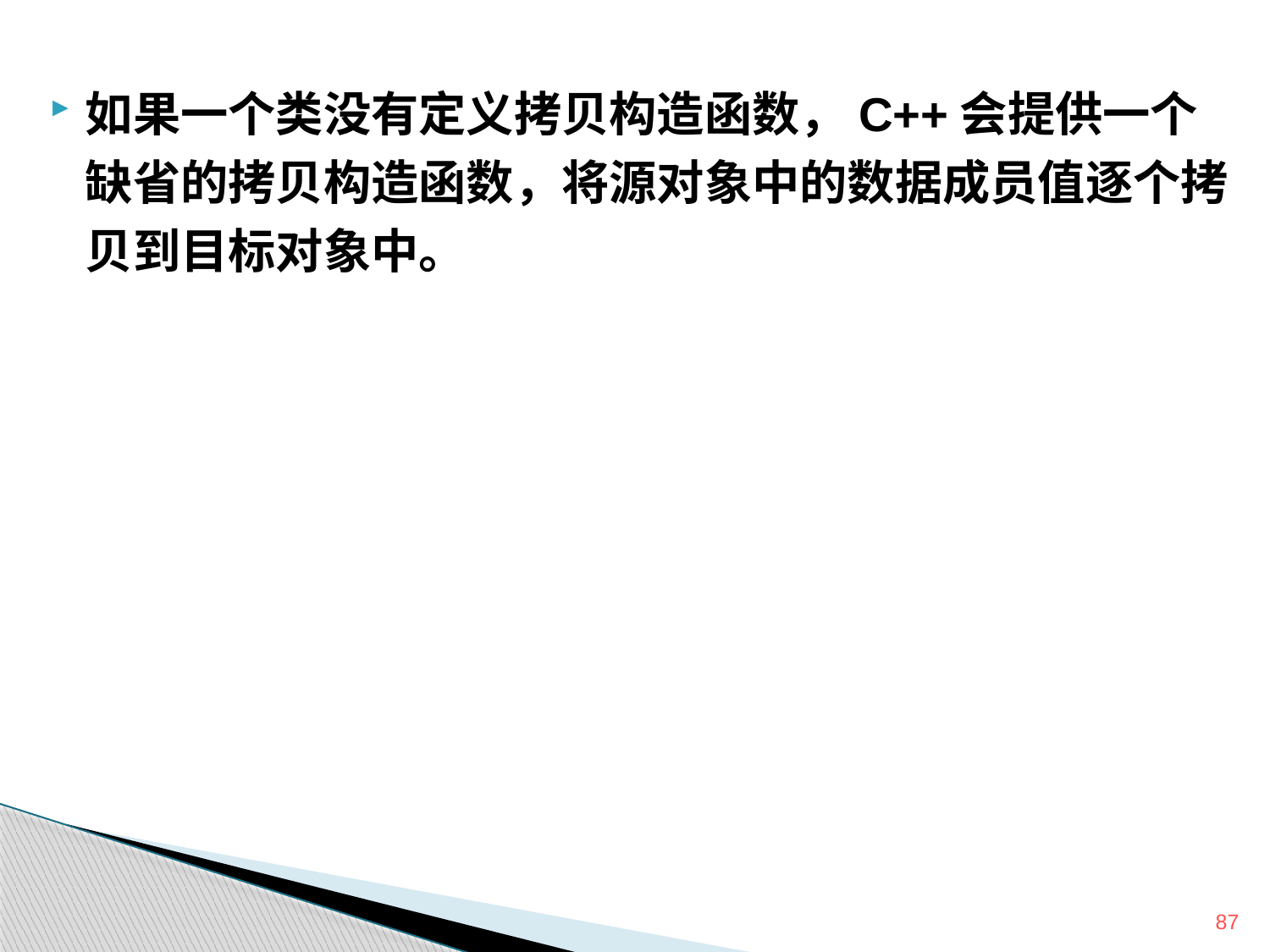

如果一个类没有定义拷贝构造函数，C++会提供一个缺省的拷贝构造函数，将源对象中的数据成员值逐个拷贝到目标对象中。

87